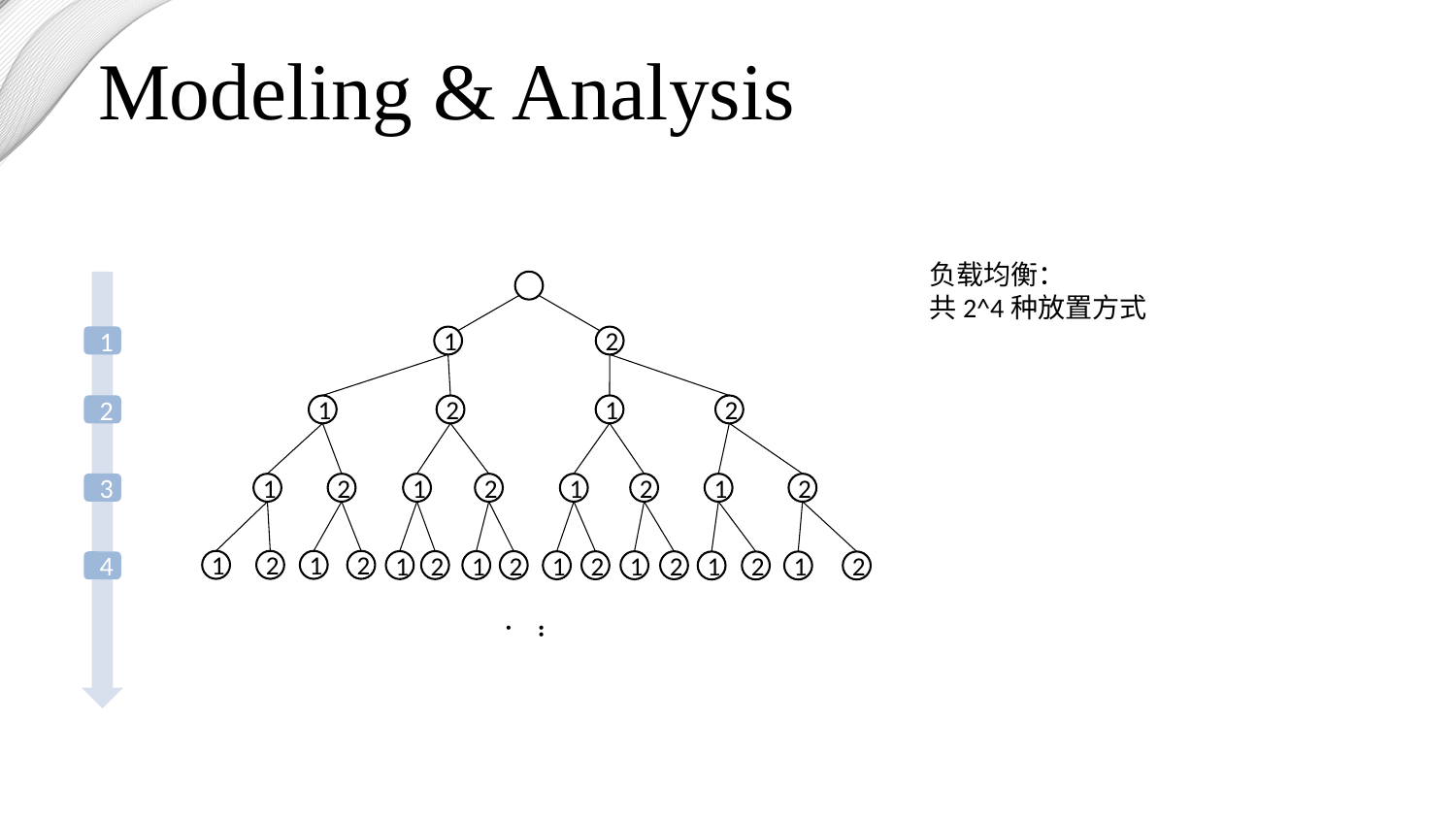

Modeling & Analysis
负载均衡：
共2^4种放置方式

1
1
2
1
2
1
2
2
3
1
2
1
2
1
2
1
2
1
2
1
2
1
2
1
2
1
2
1
2
4
1
2
1
2
...
8